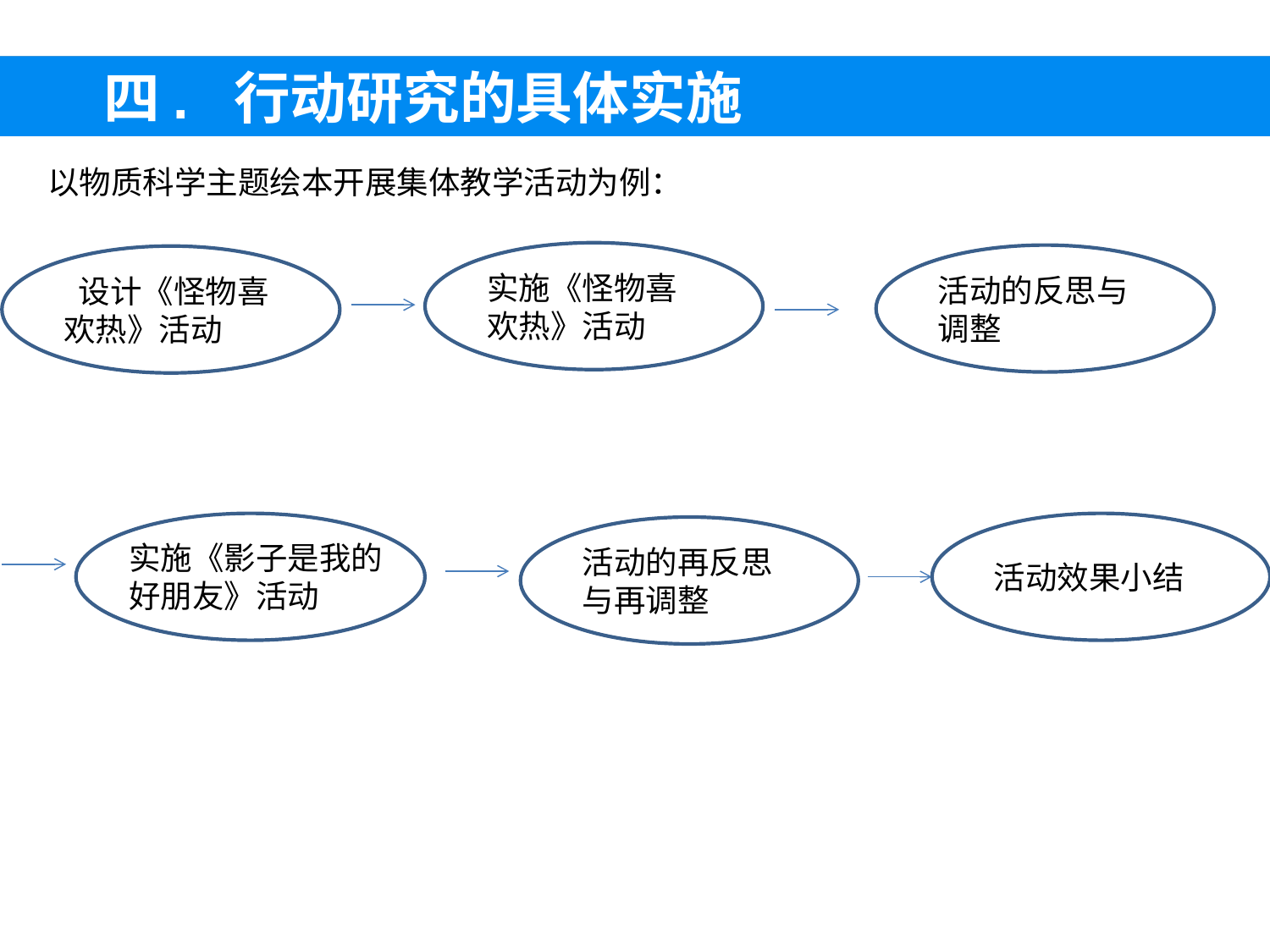

四.  行动研究的具体实施
以物质科学主题绘本开展集体教学活动为例：
实施《怪物喜欢热》活动
活动的反思与调整
 设计《怪物喜欢热》活动

活动效果小结
活动的再反思与再调整
实施《影子是我的好朋友》活动